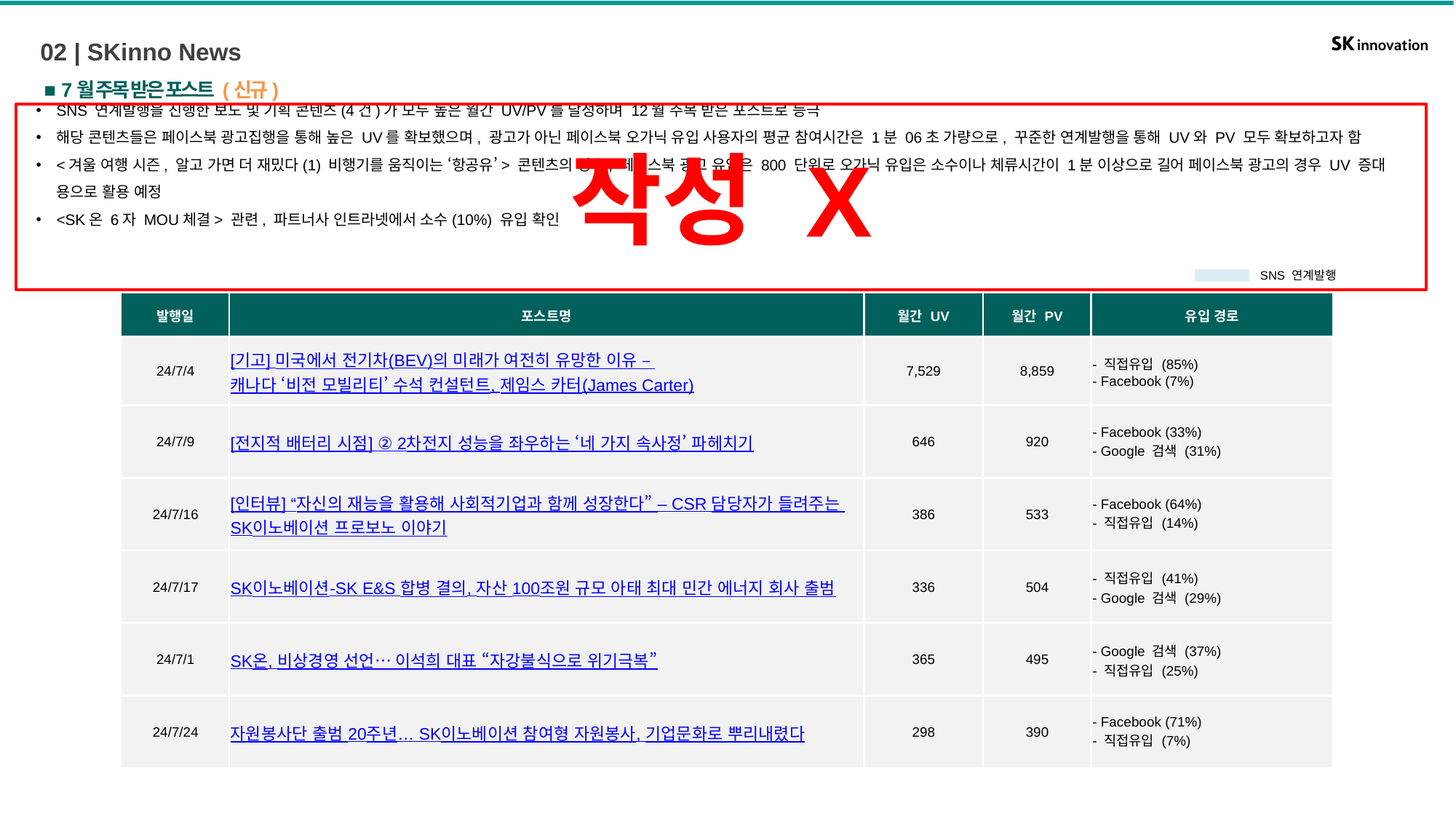

02 | SKinno News
■ 7월 주목 받은 포스트 (신규)
작성 X
SNS 연계발행을 진행한 보도 및 기획 콘텐츠(4건)가 모두 높은 월간 UV/PV를 달성하며 12월 주목 받은 포스트로 등극
해당 콘텐츠들은 페이스북 광고집행을 통해 높은 UV를 확보했으며, 광고가 아닌 페이스북 오가닉 유입 사용자의 평균 참여시간은 1분 06초 가량으로, 꾸준한 연계발행을 통해 UV와 PV 모두 확보하고자 함
<겨울 여행 시즌, 알고 가면 더 재밌다(1) 비행기를 움직이는 ‘항공유’> 콘텐츠의 경우, 페이스북 광고 유입은 800 단위로 오가닉 유입은 소수이나 체류시간이 1분 이상으로 길어 페이스북 광고의 경우 UV 증대 용으로 활용 예정
<SK온 6자 MOU체결> 관련, 파트너사 인트라넷에서 소수(10%) 유입 확인
SNS 연계발행

| 발행일 | 포스트명 | 월간 UV | 월간 PV | 유입 경로 |
| --- | --- | --- | --- | --- |
| 24/7/4 | [기고] 미국에서 전기차(BEV)의 미래가 여전히 유망한 이유 – 캐나다 ‘비전 모빌리티’ 수석 컨설턴트, 제임스 카터(James Carter) | 7,529 | 8,859 | - 직접유입 (85%) - Facebook (7%) |
| 24/7/9 | [전지적 배터리 시점] ② 2차전지 성능을 좌우하는 ‘네 가지 속사정’ 파헤치기 | 646 | 920 | - Facebook (33%) - Google 검색 (31%) |
| 24/7/16 | [인터뷰] “자신의 재능을 활용해 사회적기업과 함께 성장한다” – CSR 담당자가 들려주는 SK이노베이션 프로보노 이야기 | 386 | 533 | - Facebook (64%) - 직접유입 (14%) |
| 24/7/17 | SK이노베이션-SK E&S 합병 결의, 자산 100조원 규모 아태 최대 민간 에너지 회사 출범 | 336 | 504 | - 직접유입 (41%) - Google 검색 (29%) |
| 24/7/1 | SK온, 비상경영 선언… 이석희 대표 “자강불식으로 위기극복” | 365 | 495 | - Google 검색 (37%) - 직접유입 (25%) |
| 24/7/24 | 자원봉사단 출범 20주년… SK이노베이션 참여형 자원봉사, 기업문화로 뿌리내렸다 | 298 | 390 | - Facebook (71%) - 직접유입 (7%) |